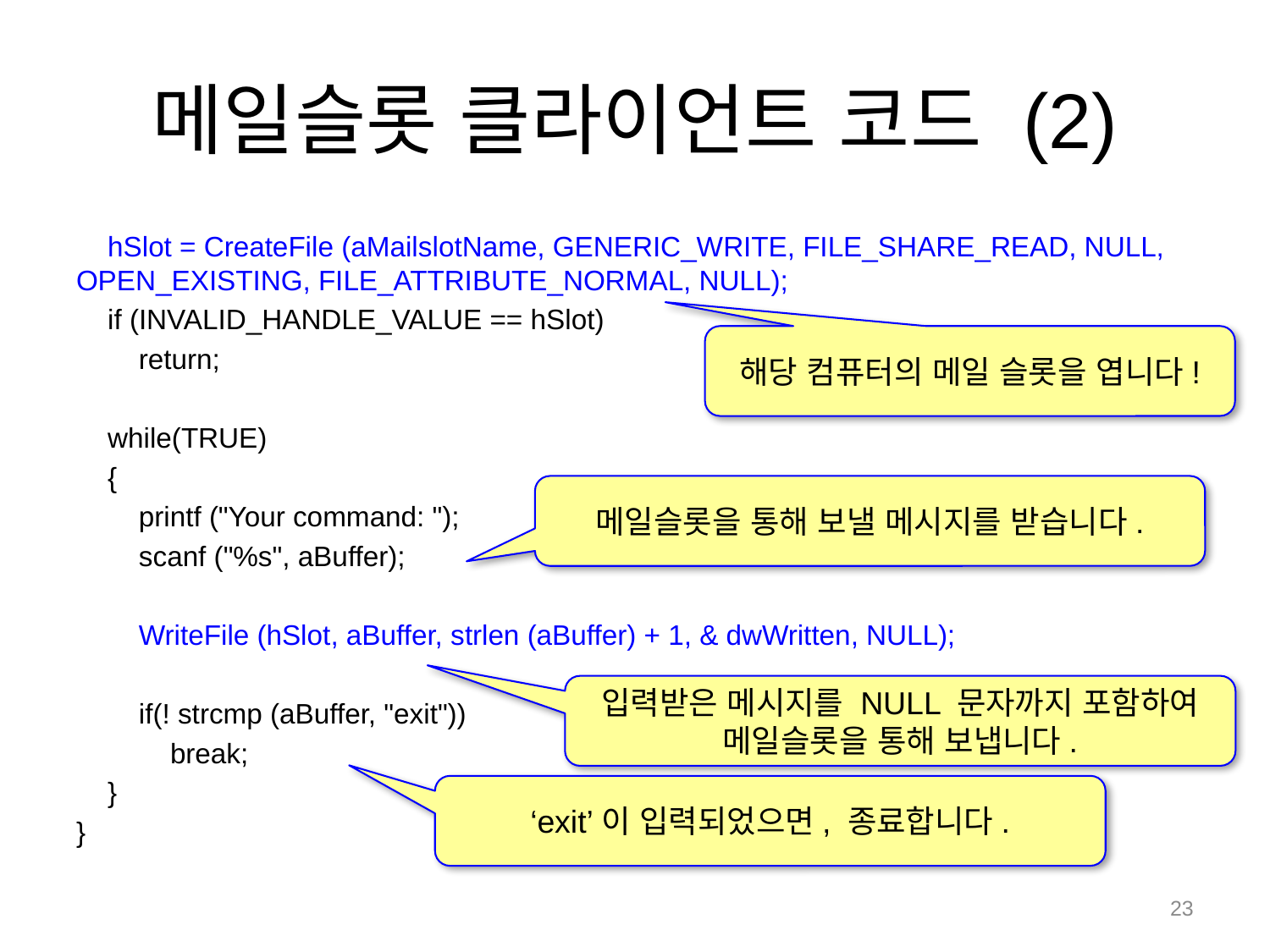

# 메일슬롯 클라이언트 코드 (2)
    hSlot = CreateFile (aMailslotName, GENERIC_WRITE, FILE_SHARE_READ, NULL, OPEN_EXISTING, FILE_ATTRIBUTE_NORMAL, NULL);
    if (INVALID_HANDLE_VALUE == hSlot)
        return;

    while(TRUE)
    {
        printf ("Your command: ");
        scanf ("%s", aBuffer);

        WriteFile (hSlot, aBuffer, strlen (aBuffer) + 1, & dwWritten, NULL);

        if(! strcmp (aBuffer, "exit"))
            break;
    }
}
해당 컴퓨터의 메일 슬롯을 엽니다!
메일슬롯을 통해 보낼 메시지를 받습니다.
입력받은 메시지를 NULL 문자까지 포함하여 메일슬롯을 통해 보냅니다.
‘exit’이 입력되었으면, 종료합니다.
23